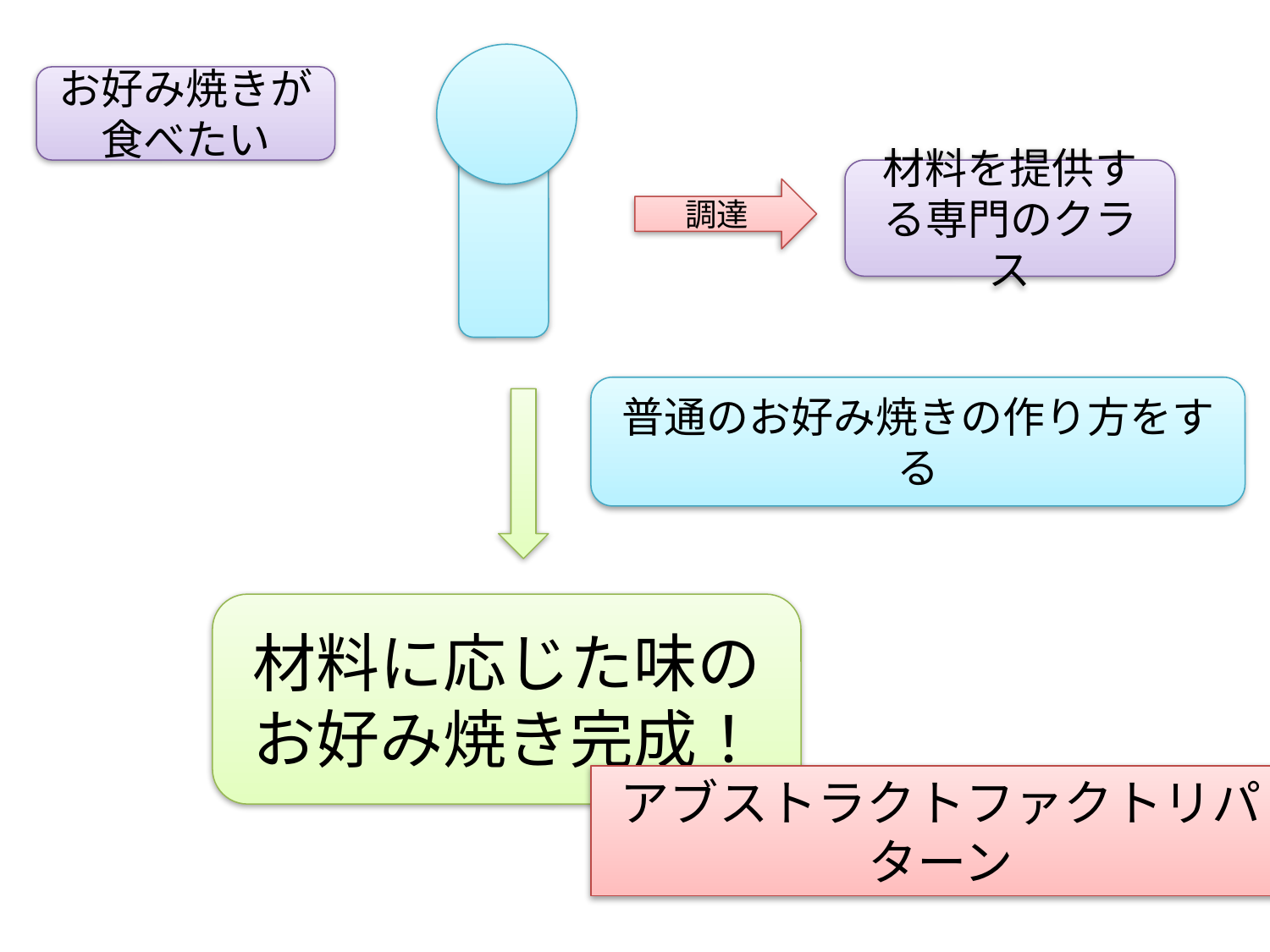

お好み焼きが食べたい
材料を提供する専門のクラス
調達
普通のお好み焼きの作り方をする

材料に応じた味のお好み焼き完成！
アブストラクトファクトリパターン